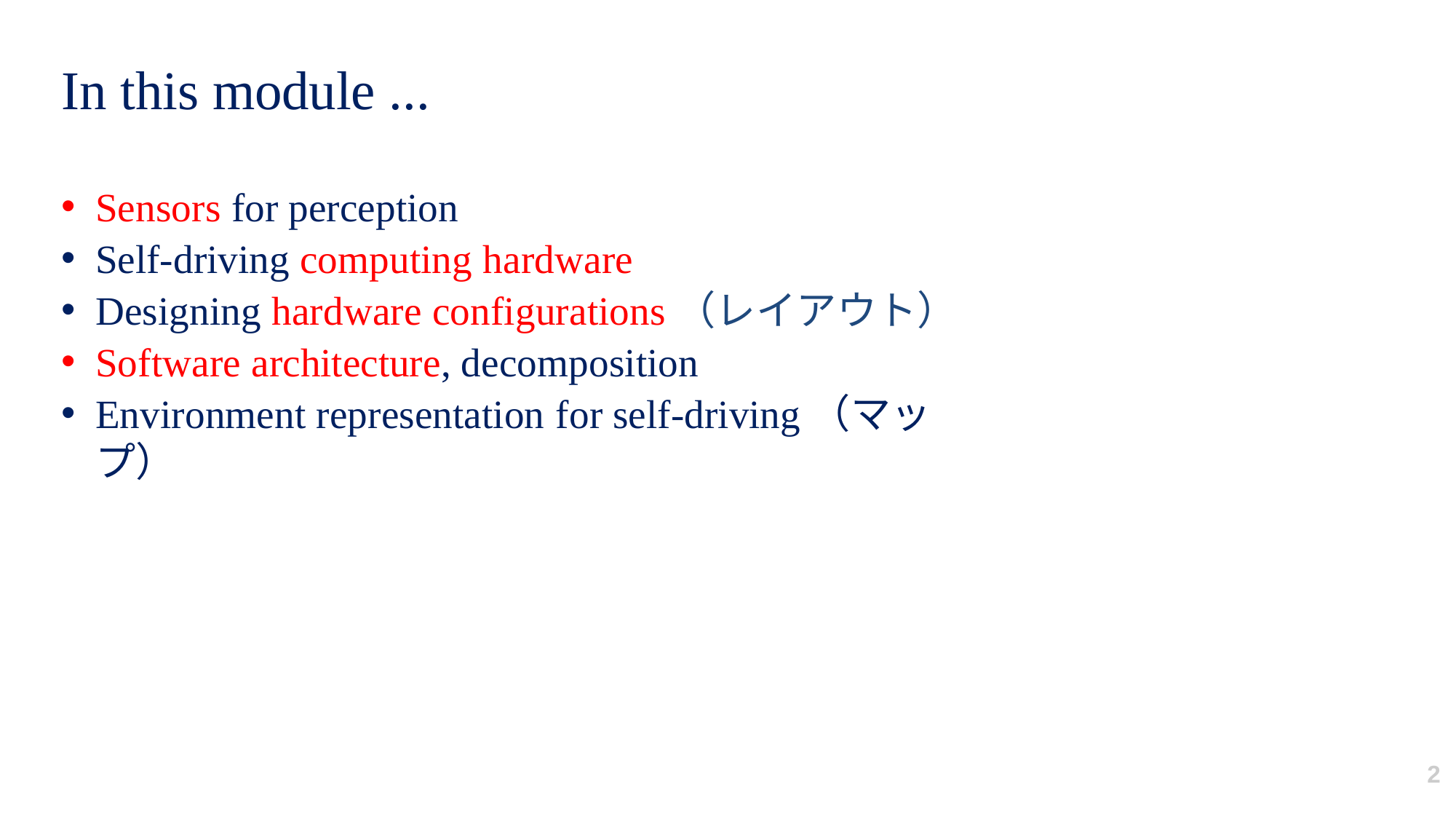

# In this module ...
Sensors for perception
Self-driving computing hardware
Designing hardware configurations（レイアウト）
Software architecture, decomposition
Environment representation for self-driving（マップ）
2